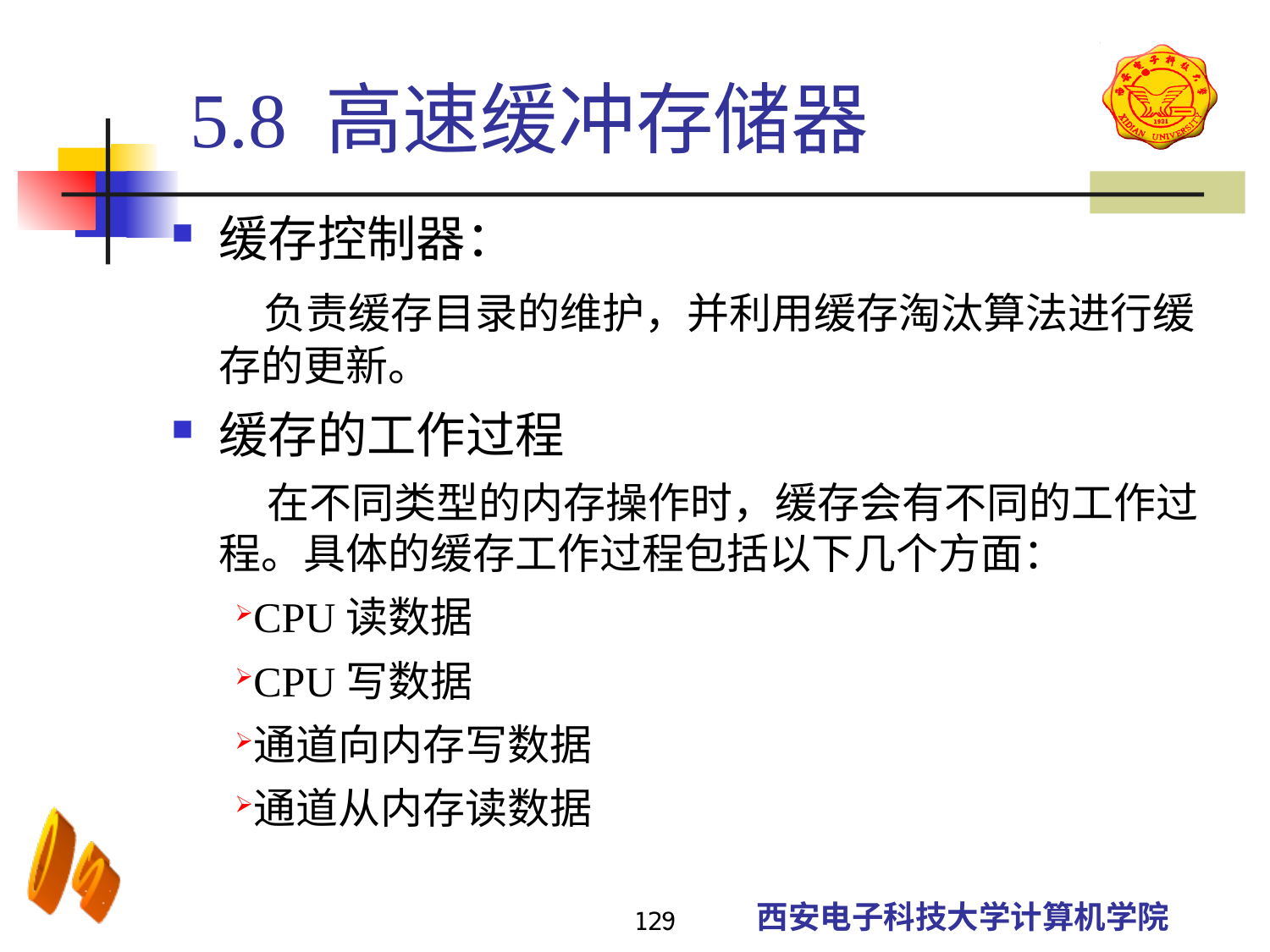

5.8 高速缓冲存储器
缓存控制器：
	   负责缓存目录的维护，并利用缓存淘汰算法进行缓存的更新。
缓存的工作过程
	    在不同类型的内存操作时，缓存会有不同的工作过程。具体的缓存工作过程包括以下几个方面：
CPU读数据
CPU写数据
通道向内存写数据
通道从内存读数据
129